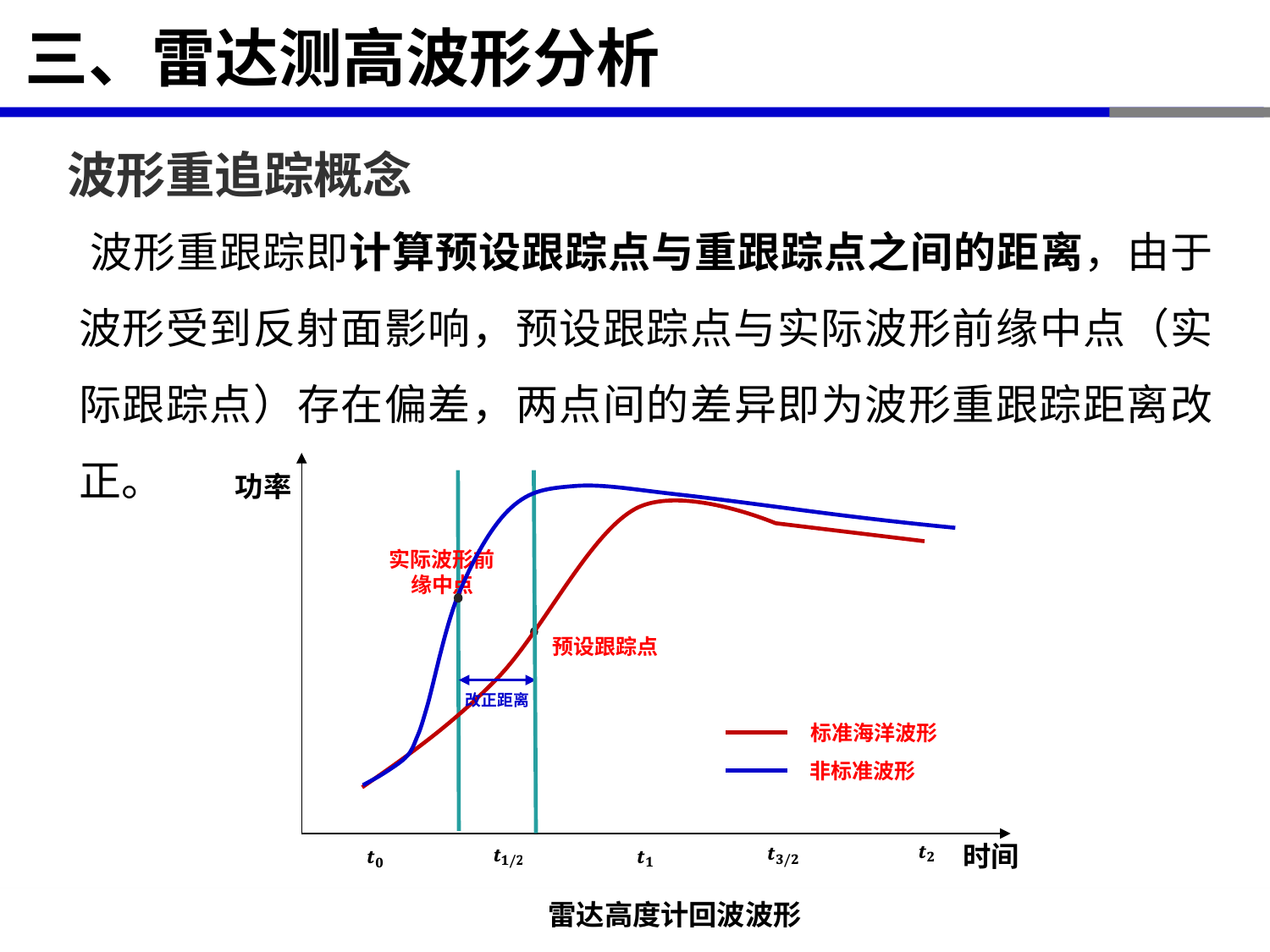

# 三、雷达测高波形分析
波形重追踪概念
﻿波形重跟踪即计算预设跟踪点与重跟踪点之间的距离，由于波形受到反射面影响，预设跟踪点与实际波形前缘中点（实际跟踪点）存在偏差，两点间的差异即为波形重跟踪距离改正。
功率

实际波形前缘中点

预设跟踪点
改正距离
标准海洋波形
非标准波形

时间

雷达高度计回波波形